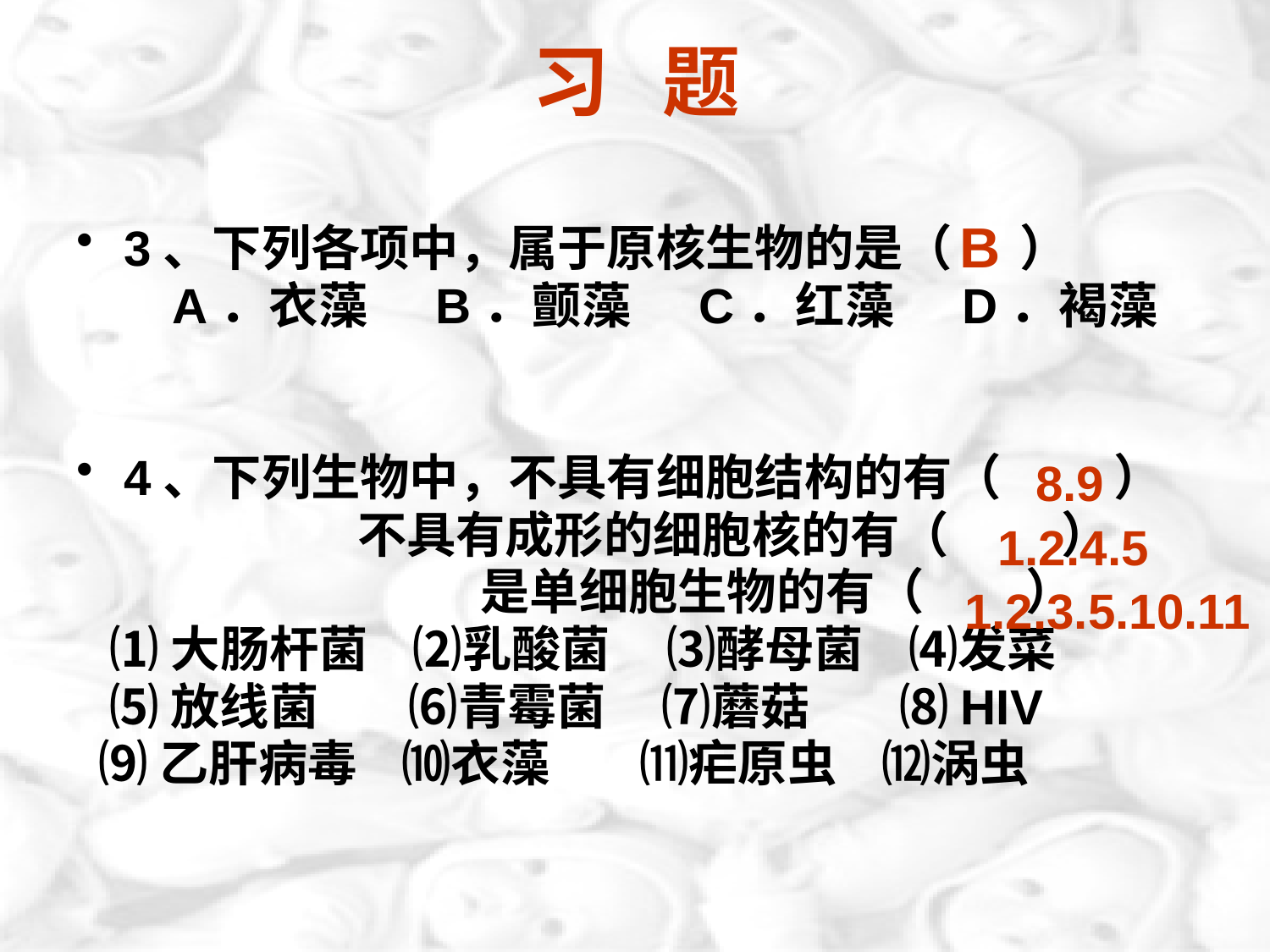

# 习   题
B
3、下列各项中，属于原核生物的是（      ）
       A．衣藻     B．颤藻     C．红藻     D．褐藻

4、下列生物中，不具有细胞结构的有（          ）
                        不具有成形的细胞核的有（          ）
                                   是单细胞生物的有（         ）
   ⑴大肠杆菌    ⑵乳酸菌     ⑶酵母菌    ⑷发菜
   ⑸放线菌        ⑹青霉菌     ⑺蘑菇        ⑻HIV
  ⑼乙肝病毒    ⑽衣藻        ⑾疟原虫    ⑿涡虫
8.9
1.2.4.5
1.2.3.5.10.11